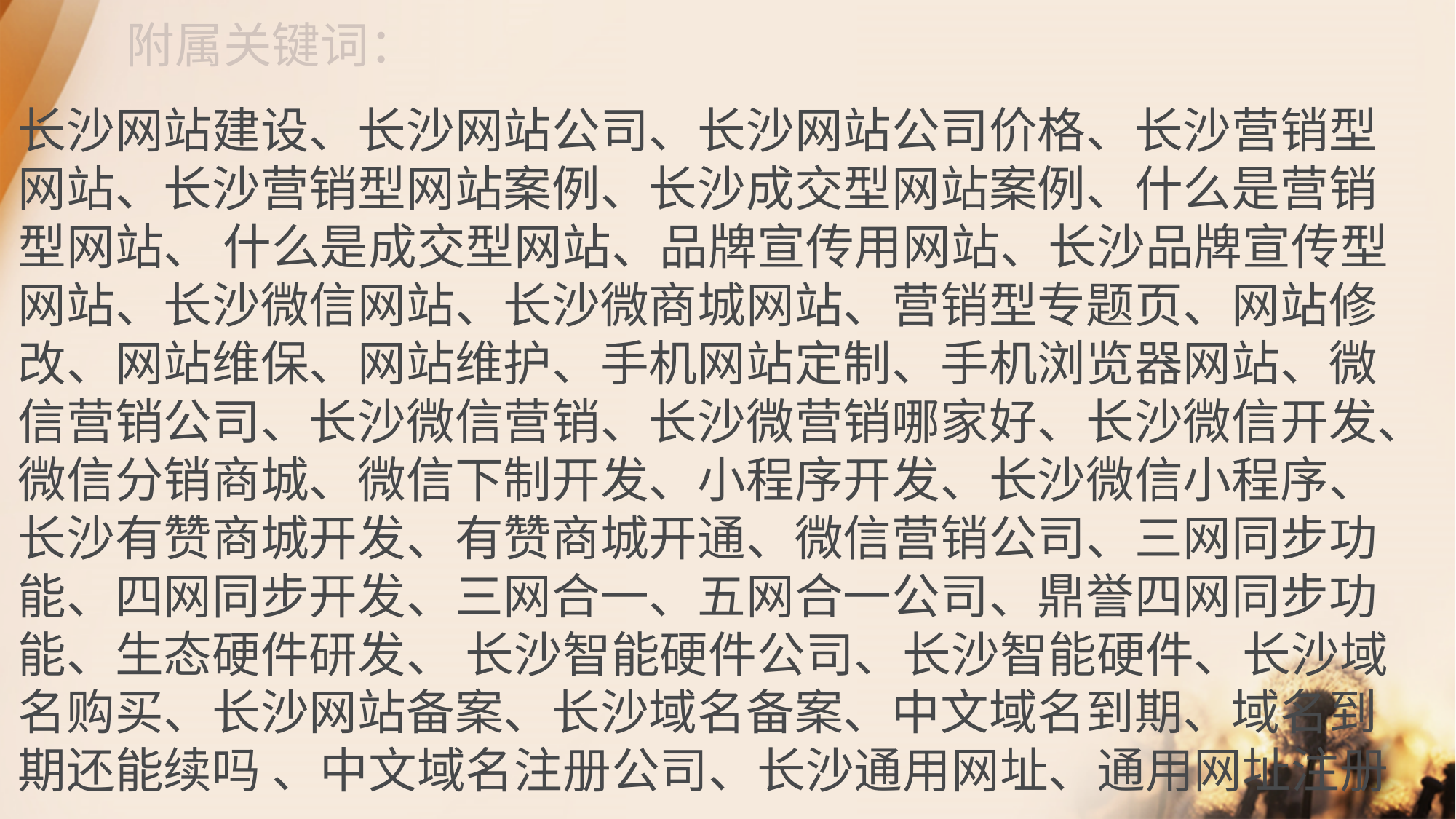

附属关键词：
长沙网站建设、长沙网站公司、长沙网站公司价格、长沙营销型网站、长沙营销型网站案例、长沙成交型网站案例、什么是营销型网站、 什么是成交型网站、品牌宣传用网站、长沙品牌宣传型网站、长沙微信网站、长沙微商城网站、营销型专题页、网站修改、网站维保、网站维护、手机网站定制、手机浏览器网站、微信营销公司、长沙微信营销、长沙微营销哪家好、长沙微信开发、微信分销商城、微信下制开发、小程序开发、长沙微信小程序、长沙有赞商城开发、有赞商城开通、微信营销公司、三网同步功能、四网同步开发、三网合一、五网合一公司、鼎誉四网同步功能、生态硬件研发、 长沙智能硬件公司、长沙智能硬件、长沙域名购买、长沙网站备案、长沙域名备案、中文域名到期、域名到期还能续吗 、中文域名注册公司、长沙通用网址、通用网址注册